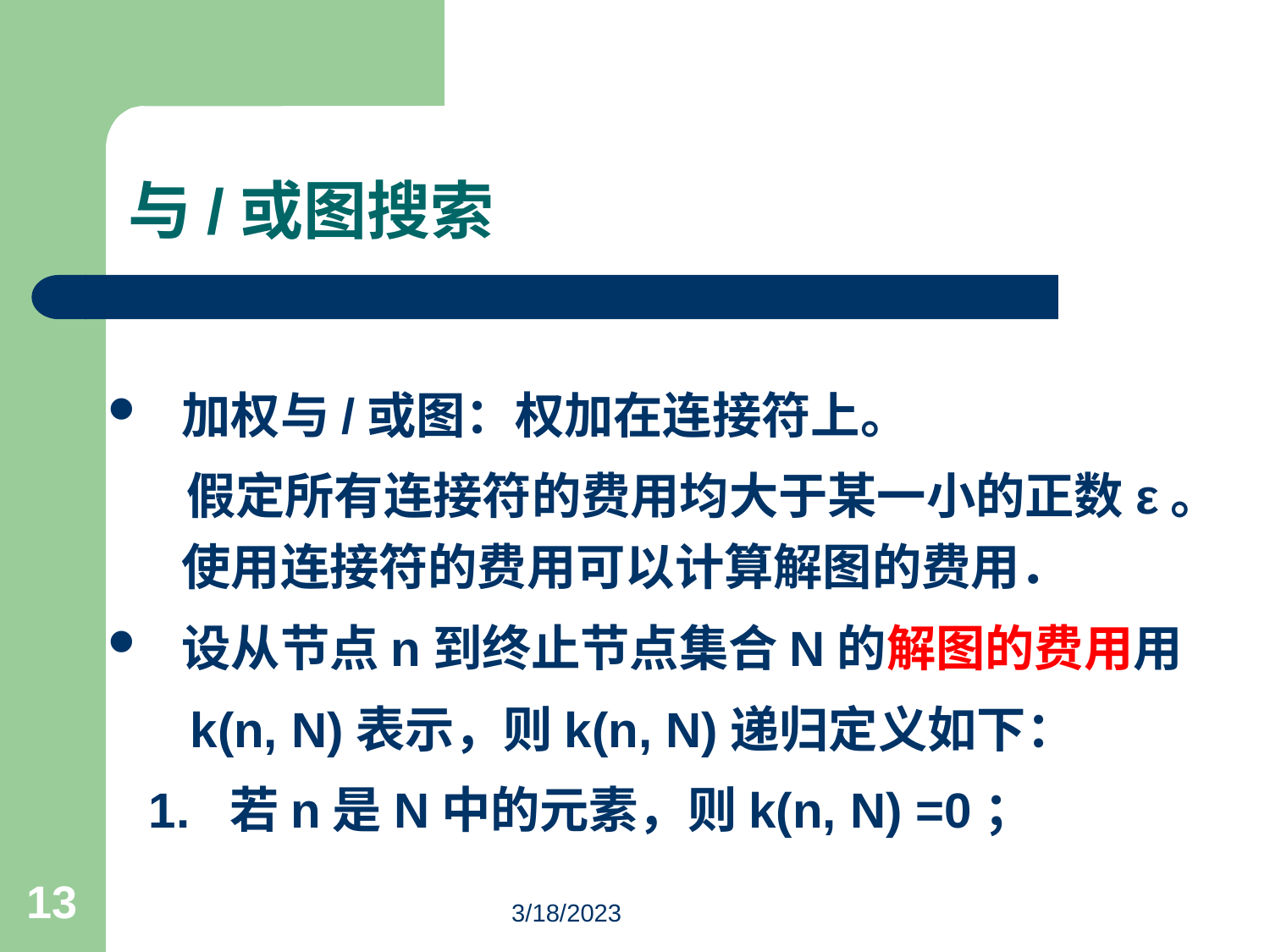

与/或图搜索
加权与/或图：权加在连接符上。
      假定所有连接符的费用均大于某一小的正数ε。使用连接符的费用可以计算解图的费用．
设从节点n到终止节点集合N的解图的费用用
      k(n, N)表示，则k(n, N)递归定义如下：
   1.  若n是N中的元素，则k(n, N) =0；

13
3/18/2023